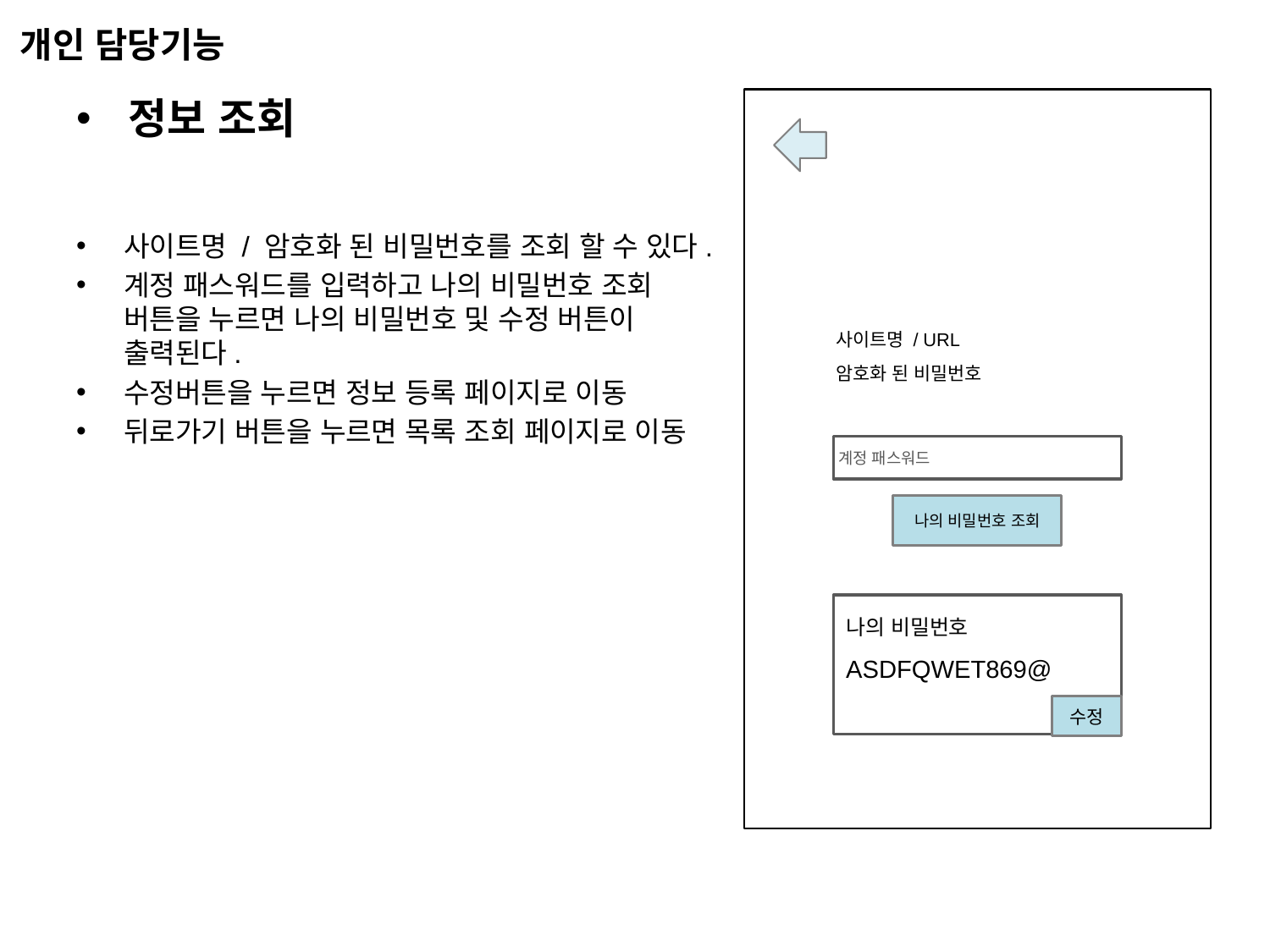

개인 담당기능
# 정보 조회

사이트명 / 암호화 된 비밀번호를 조회 할 수 있다.
계정 패스워드를 입력하고 나의 비밀번호 조회 버튼을 누르면 나의 비밀번호 및 수정 버튼이 출력된다.
수정버튼을 누르면 정보 등록 페이지로 이동
뒤로가기 버튼을 누르면 목록 조회 페이지로 이동

사이트명 / URL
암호화 된 비밀번호
계정 패스워드
나의 비밀번호 조회
나의 비밀번호
ASDFQWET869@

수정